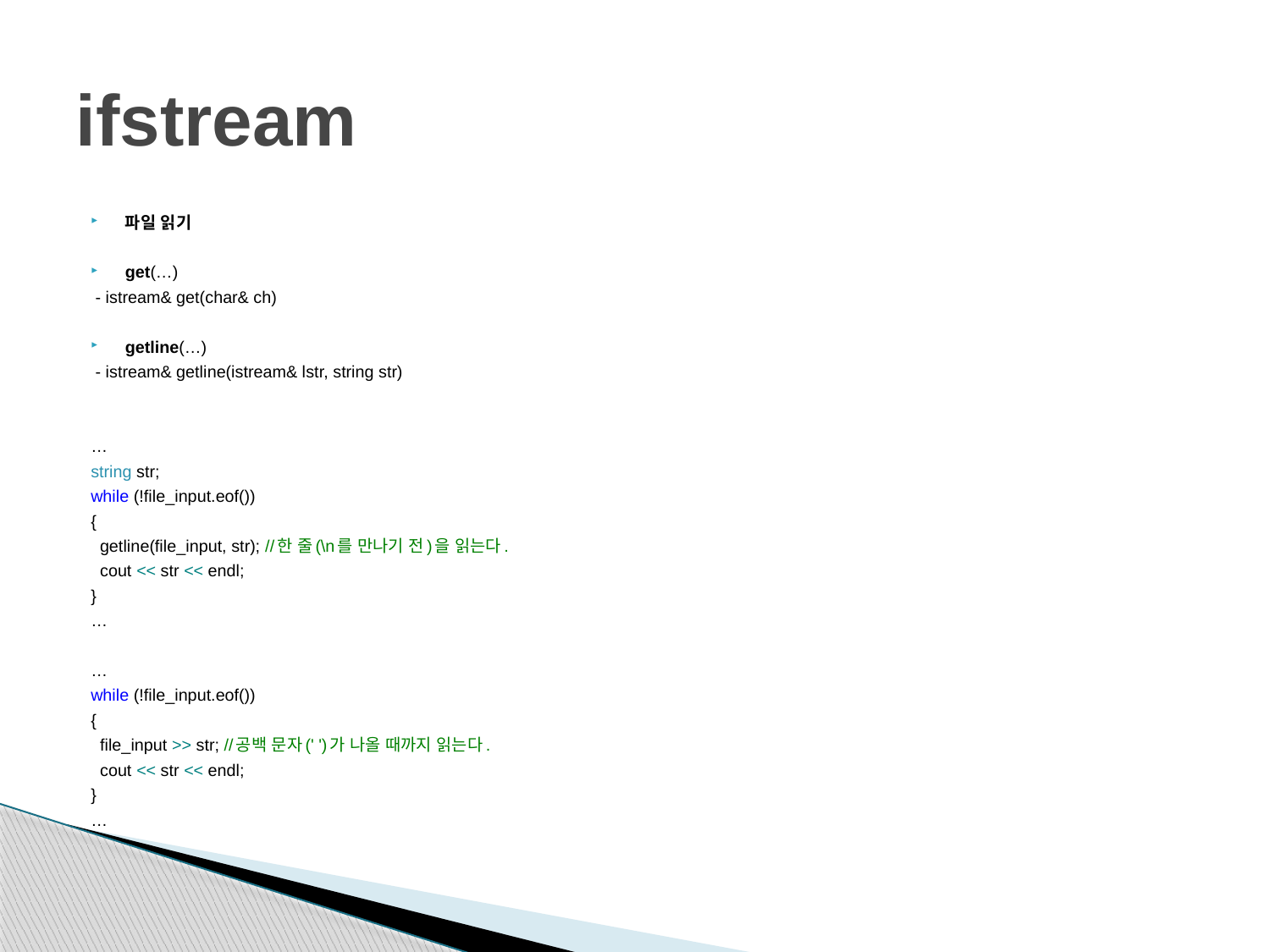

# ifstream
파일 읽기

get(…)
 - istream& get(char& ch)

getline(…)
 - istream& getline(istream& lstr, string str)

…
string str;
while (!file_input.eof())
{
  getline(file_input, str); //한 줄(\n를 만나기 전)을 읽는다.
  cout << str << endl;
}
…

…
while (!file_input.eof())
{
  file_input >> str; //공백 문자(' ')가 나올 때까지 읽는다.
  cout << str << endl;
}
…